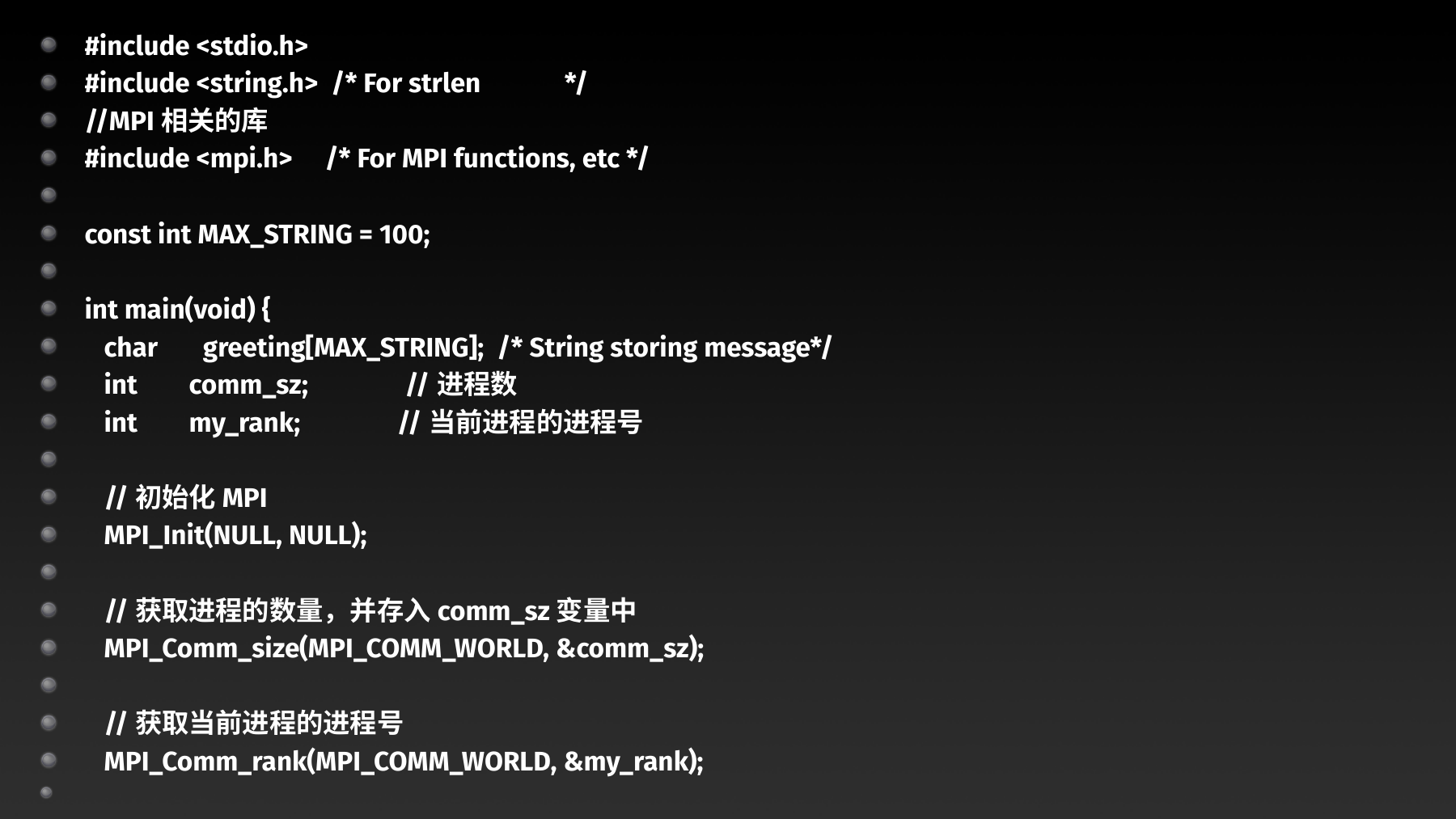

#include <stdio.h>
#include <string.h>  /* For strlen             */
//MPI相关的库
#include <mpi.h>     /* For MPI functions, etc */

const int MAX_STRING = 100;

int main(void) {
   char       greeting[MAX_STRING];  /* String storing message*/
   int        comm_sz;               //进程数
   int        my_rank;               //当前进程的进程号

   //初始化MPI
   MPI_Init(NULL, NULL);

   //获取进程的数量，并存入comm_sz变量中
   MPI_Comm_size(MPI_COMM_WORLD, &comm_sz);

   //获取当前进程的进程号
   MPI_Comm_rank(MPI_COMM_WORLD, &my_rank);